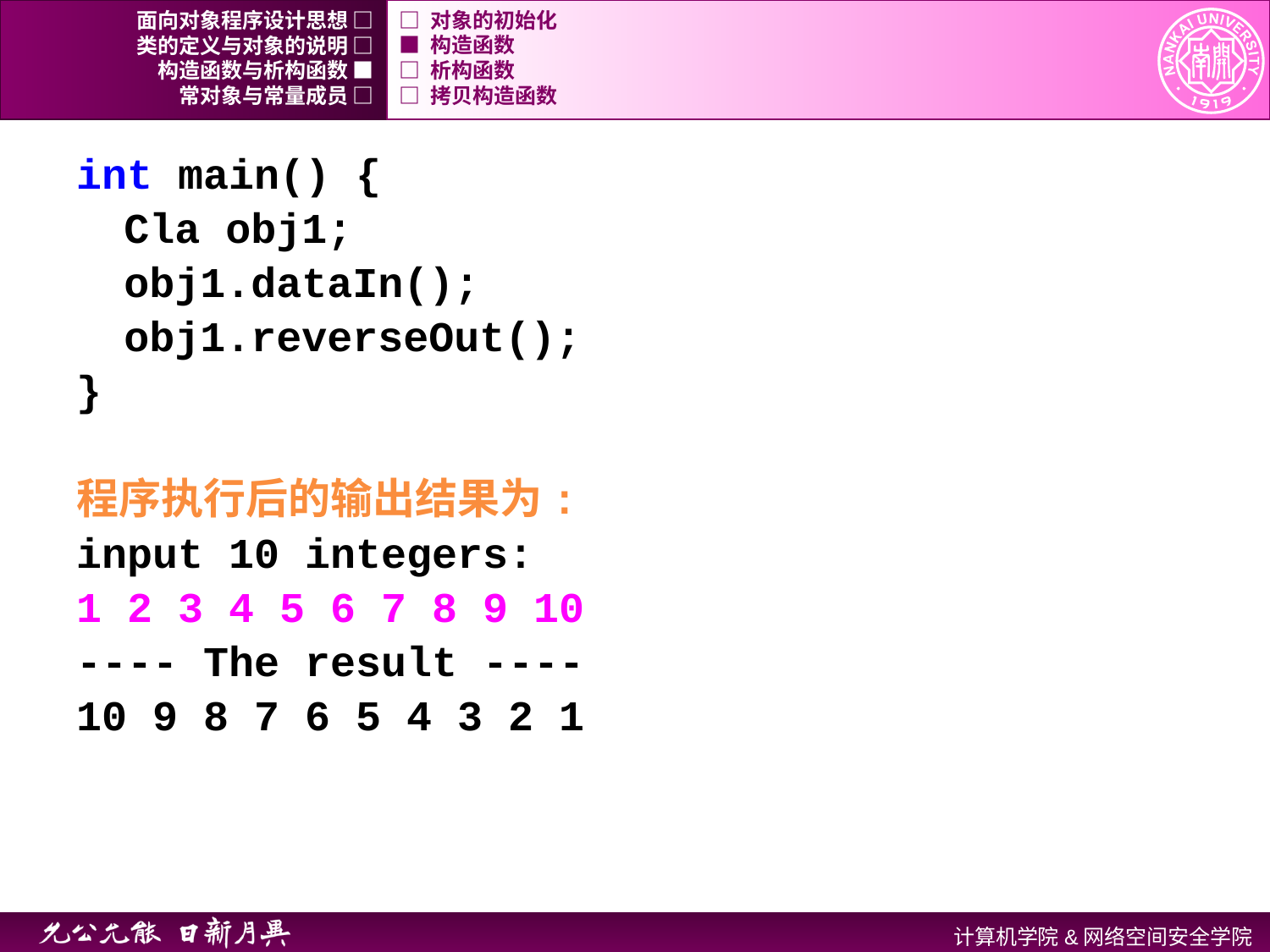

面向对象程序设计思想 □
□ 对象的初始化
类的定义与对象的说明 □
■ 构造函数
构造函数与析构函数 ■
□ 析构函数
常对象与常量成员 □

□ 拷贝构造函数
int main() {
	Cla obj1;
	obj1.dataIn();
	obj1.reverseOut();
}

程序执行后的输出结果为:
input 10 integers:
1 2 3 4 5 6 7 8 9 10
---- The result ----
10 9 8 7 6 5 4 3 2 1